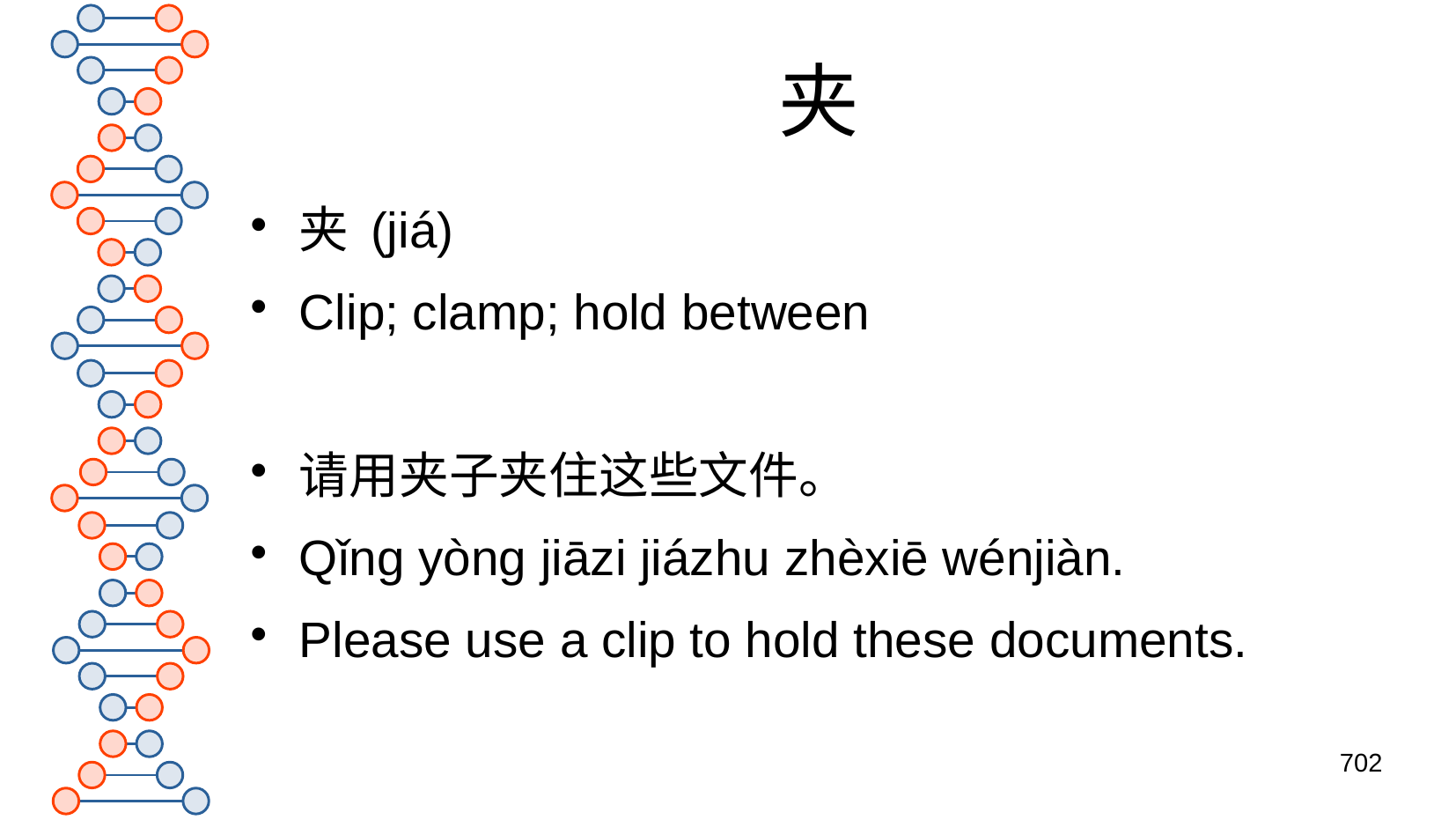

# 夹
夹 (jiá)
Clip; clamp; hold between

请用夹子夹住这些文件。
Qǐng yòng jiāzi jiázhu zhèxiē wénjiàn.
Please use a clip to hold these documents.

702